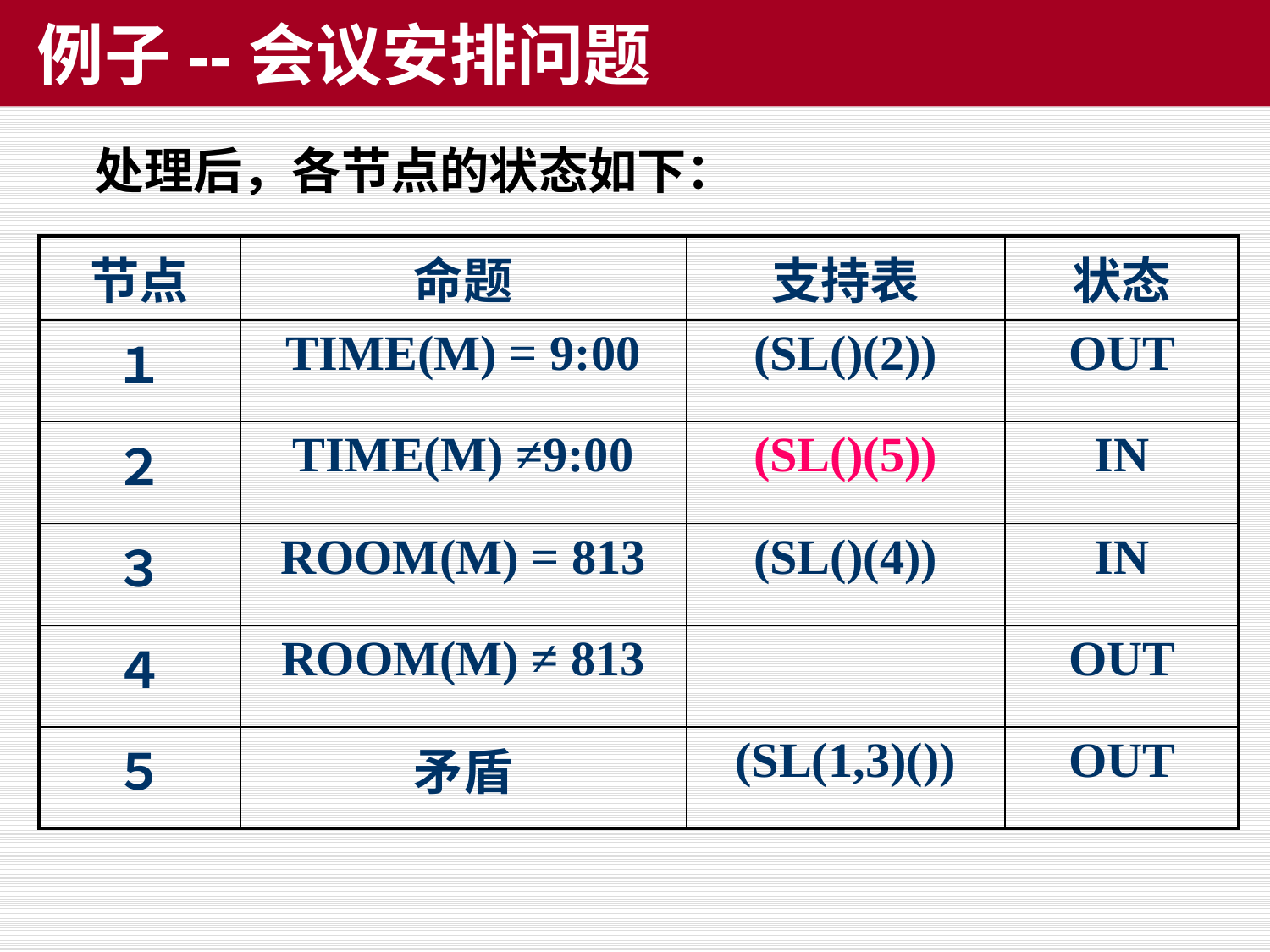

# 例子--会议安排问题
处理后，各节点的状态如下：
| 节点 | 命题 | 支持表 | 状态 |
| --- | --- | --- | --- |
| １ | TIME(M) = 9:00 | (SL()(2)) | OUT |
| ２ | TIME(M) ≠9:00 | (SL()(5)) | IN |
| ３ | ROOM(M) = 813 | (SL()(4)) | IN |
| ４ | ROOM(M) ≠ 813 |  | OUT |
| ５ | 矛盾 | (SL(1,3)()) | OUT |